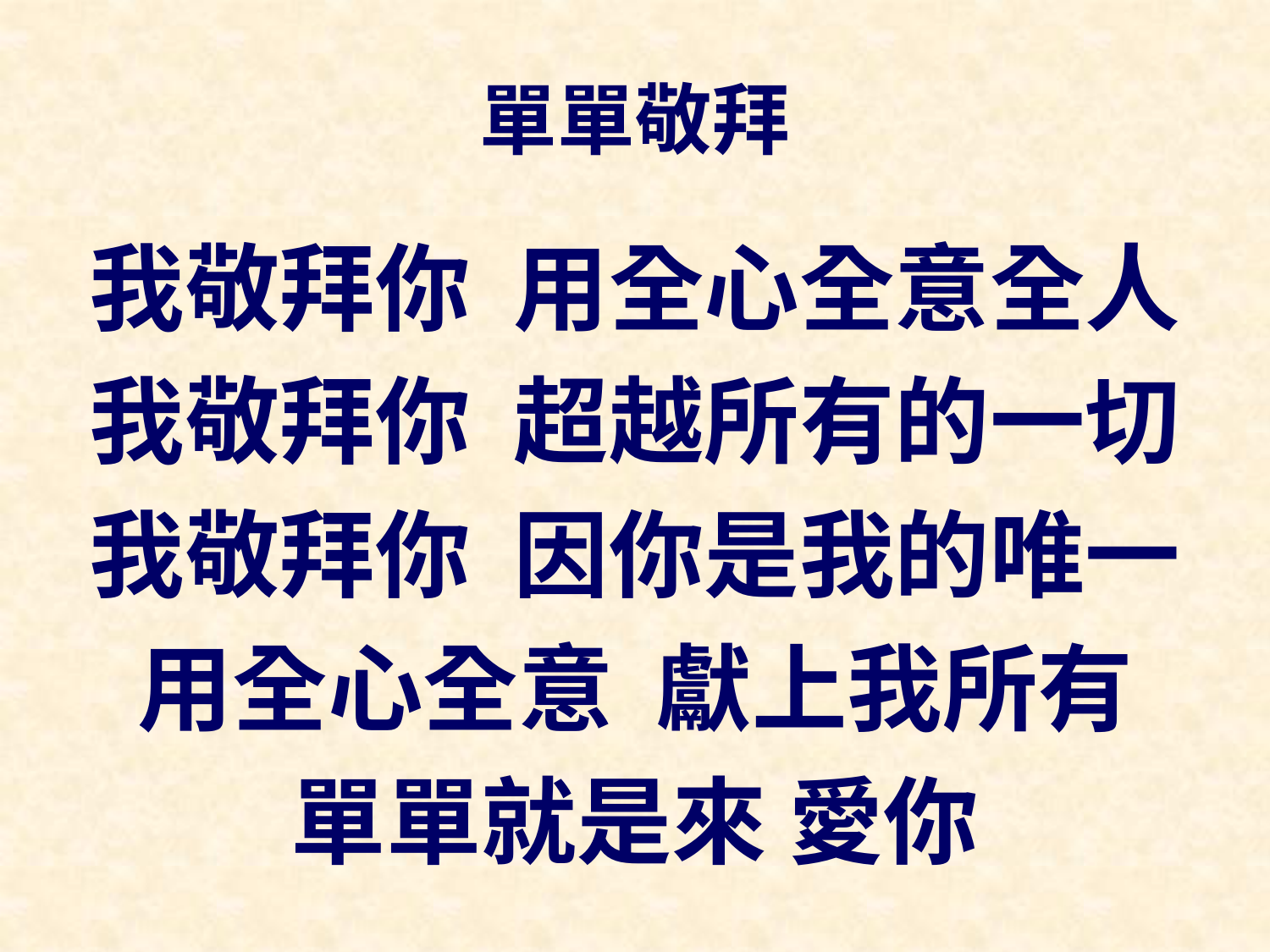

# 單單敬拜
我敬拜你  用全心全意全人
我敬拜你  超越所有的一切
我敬拜你  因你是我的唯一
用全心全意  獻上我所有
單單就是來 愛你